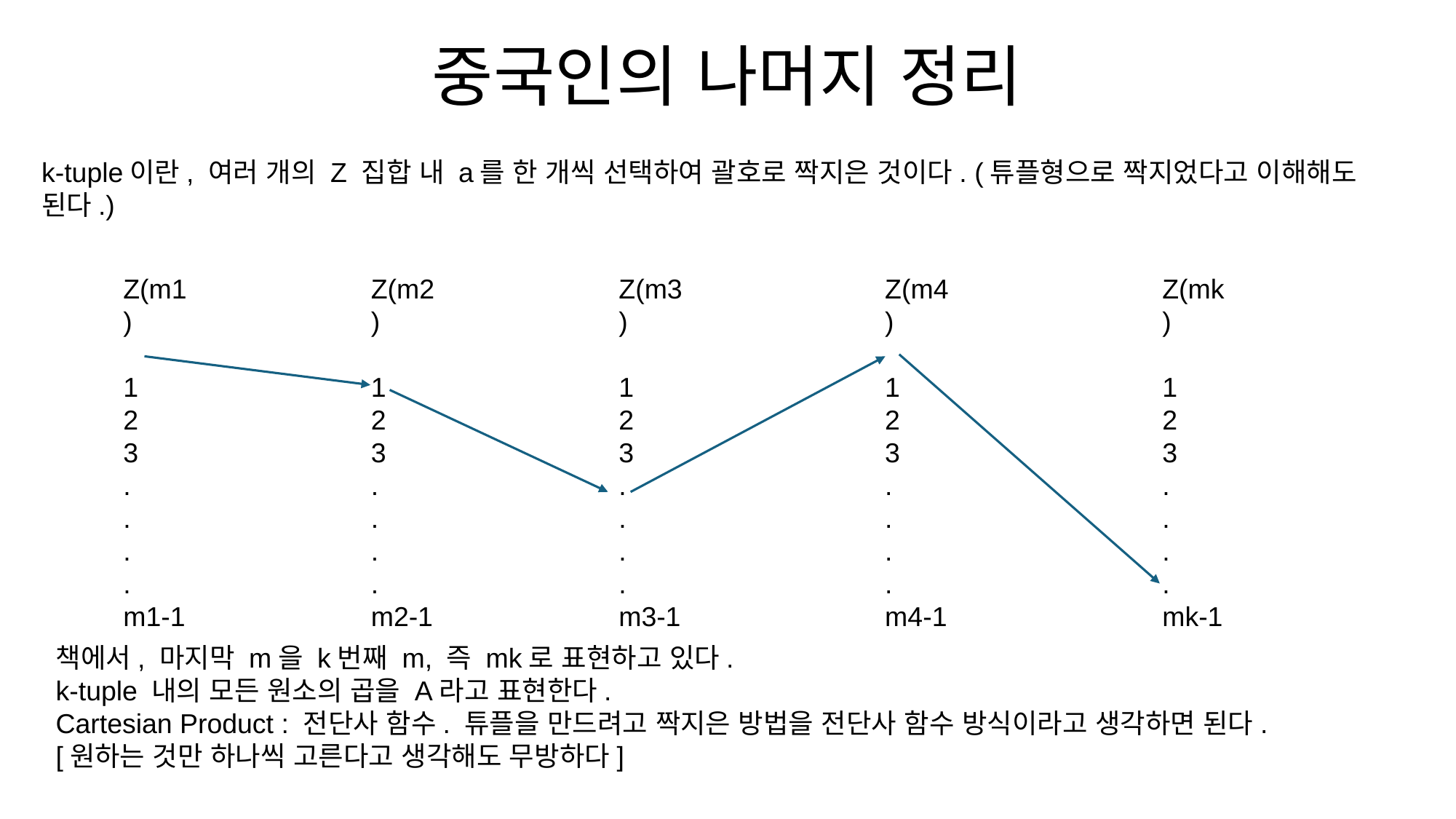

# 중국인의 나머지 정리
k-tuple이란, 여러 개의 Z 집합 내 a를 한 개씩 선택하여 괄호로 짝지은 것이다. (튜플형으로 짝지었다고 이해해도 된다.)

Z(m1)

1
2
3
.
.
.
.
m1-1
Z(m2)

1
2
3
.
.
.
.
m2-1
Z(m3)

1
2
3
.
.
.
.
m3-1
Z(m4)

1
2
3
.
.
.
.
m4-1
Z(mk)

1
2
3
.
.
.
.
mk-1
책에서, 마지막 m을 k번째 m, 즉 mk로 표현하고 있다.
k-tuple 내의 모든 원소의 곱을 A라고 표현한다.
Cartesian Product : 전단사 함수. 튜플을 만드려고 짝지은 방법을 전단사 함수 방식이라고 생각하면 된다.
[원하는 것만 하나씩 고른다고 생각해도 무방하다]